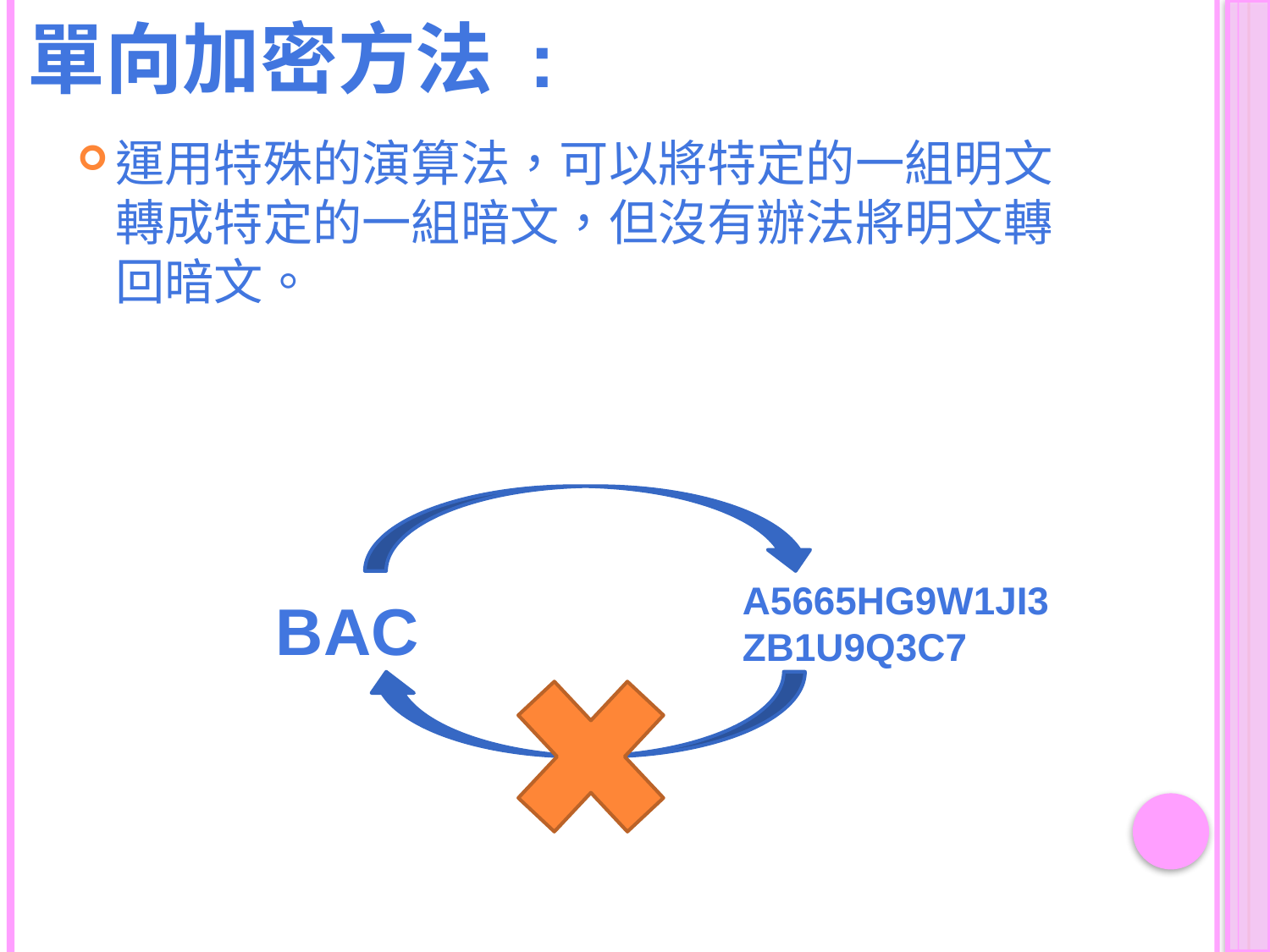

# 單向加密方法 :
運用特殊的演算法，可以將特定的一組明文轉成特定的一組暗文，但沒有辦法將明文轉回暗文。

BAC
A5665HG9W1JI3ZB1U9Q3C7